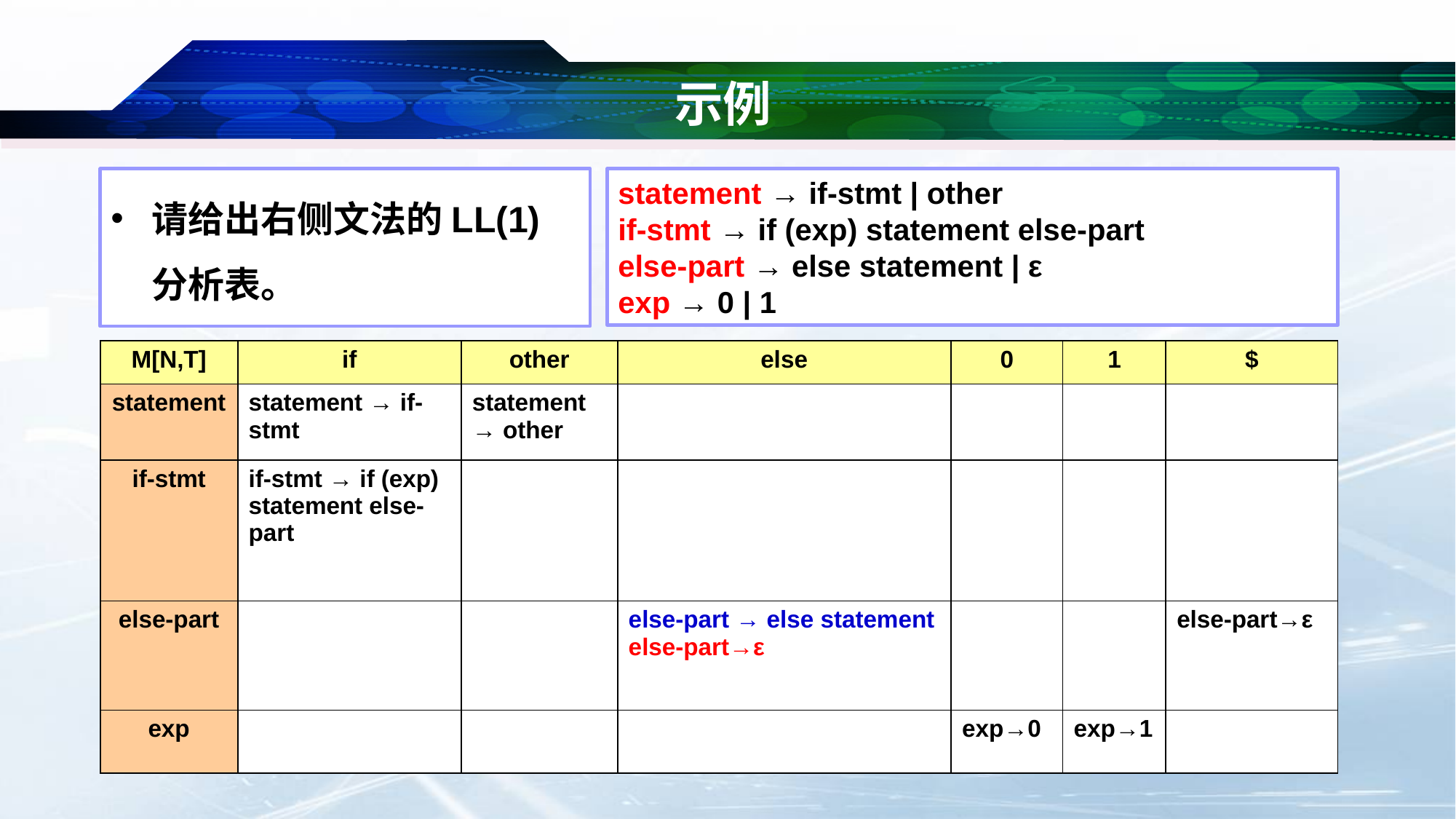

# 示例
请给出右侧文法的LL(1)分析表。
statement → if-stmt | other
if-stmt → if (exp) statement else-part
else-part → else statement | ε
exp → 0 | 1
| M[N,T] | if | other | else | 0 | 1 | $ |
| --- | --- | --- | --- | --- | --- | --- |
| statement | statement → if-stmt | statement → other |  |  |  |  |
| if-stmt | if-stmt → if (exp) statement else-part |  |  |  |  |  |
| else-part |  |  | else-part → else statement else-part→ε |  |  | else-part→ε |
| exp |  |  |  | exp→0 | exp→1 |  |